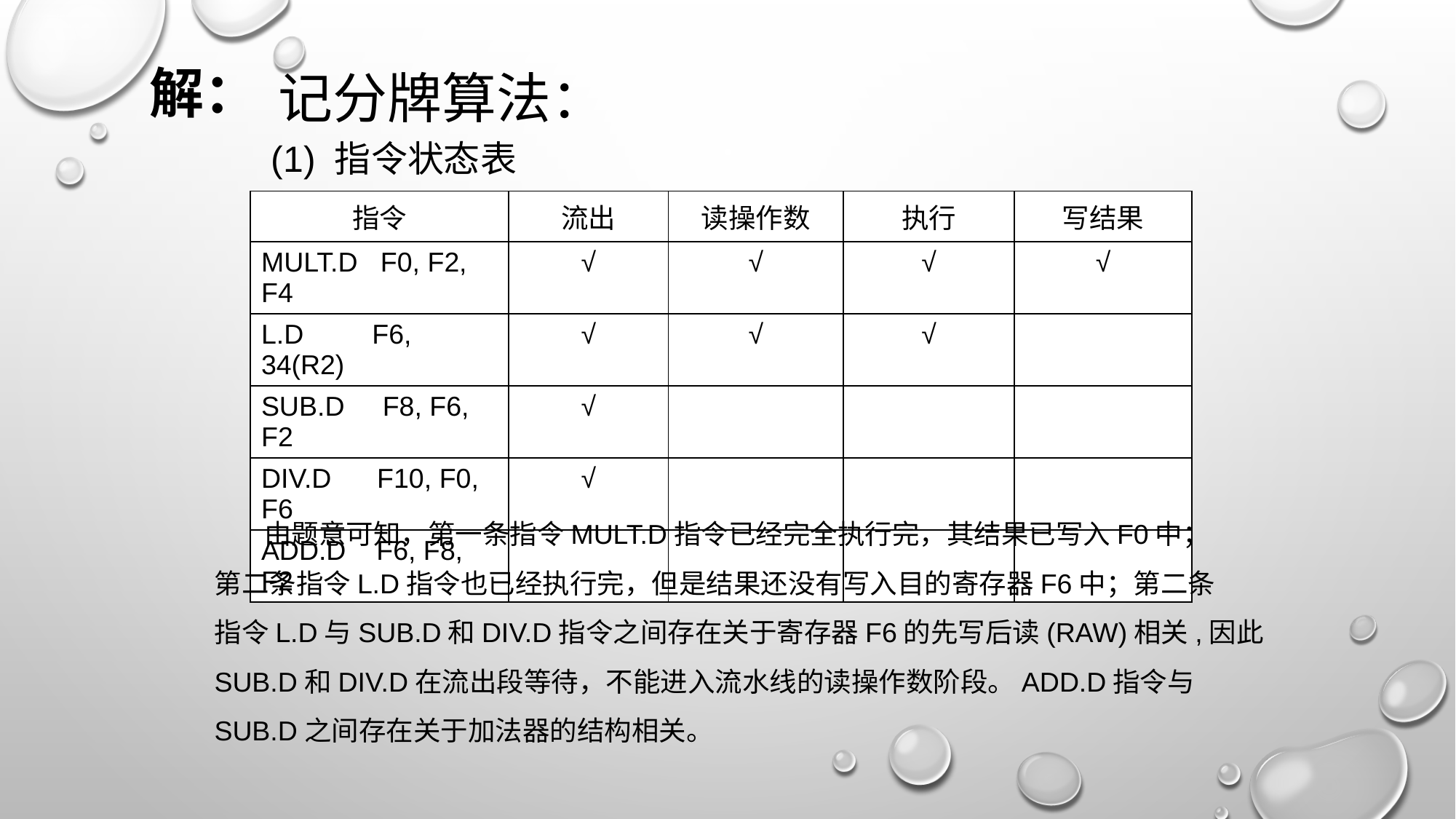

解：
记分牌算法：
(1) 指令状态表
| 指令 | 流出 | 读操作数 | 执行 | 写结果 |
| --- | --- | --- | --- | --- |
| MULT.D F0, F2, F4 | √ | √ | √ | √ |
| L.D F6, 34(R2) | √ | √ | √ |  |
| SUB.D F8, F6, F2 | √ |  |  |  |
| DIV.D F10, F0, F6 | √ |  |  |  |
| ADD.D F6, F8, F2 |  |  |  |  |
       由题意可知，第一条指令MULT.D指令已经完全执行完，其结果已写入F0中；
第二条指令L.D指令也已经执行完，但是结果还没有写入目的寄存器F6中；第二条
指令L.D与SUB.D和DIV.D指令之间存在关于寄存器F6的先写后读(RAW)相关,因此
SUB.D和DIV.D在流出段等待，不能进入流水线的读操作数阶段。ADD.D指令与
SUB.D之间存在关于加法器的结构相关。